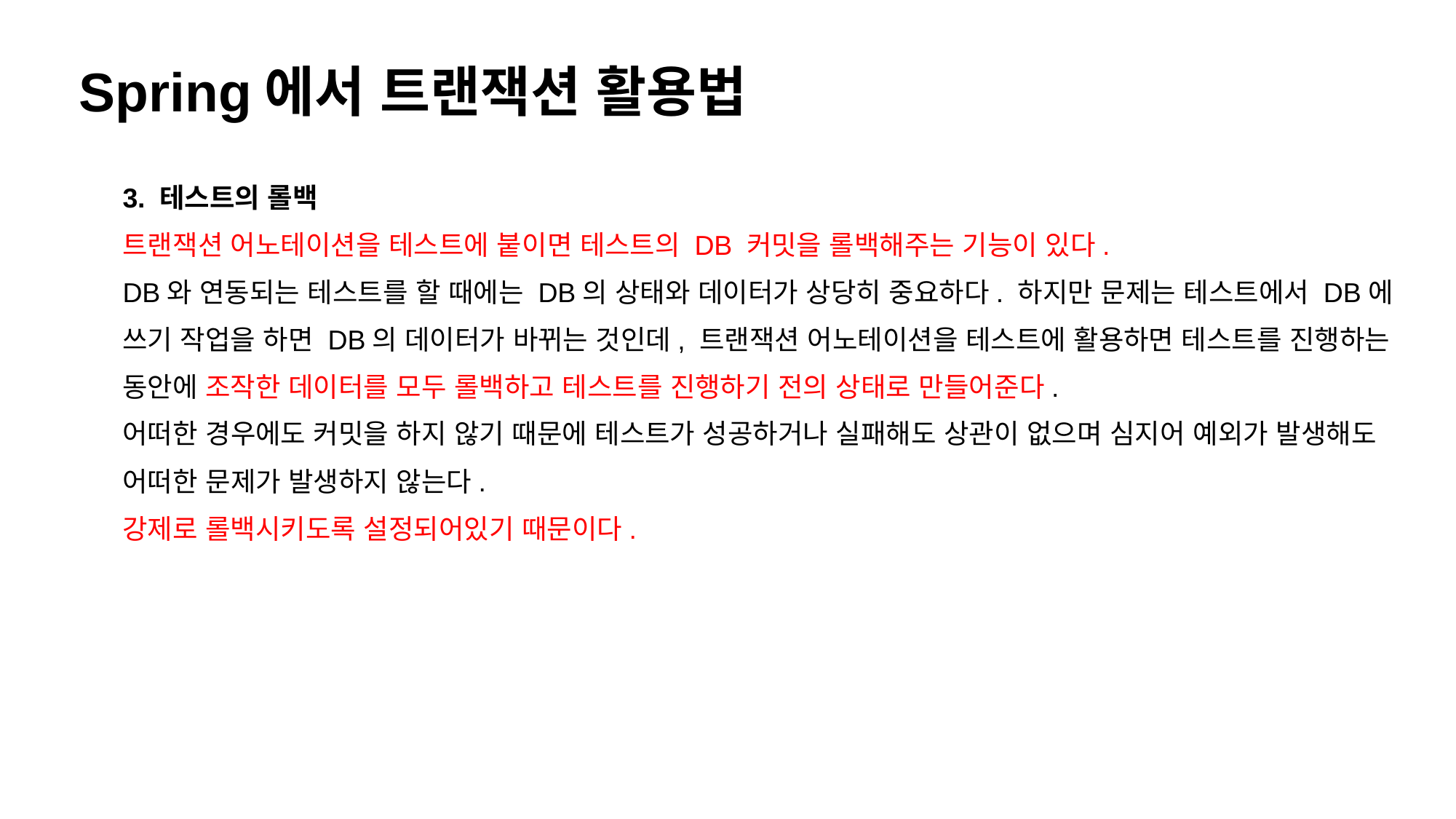

Spring에서 트랜잭션 활용법
3. 테스트의 롤백

트랜잭션 어노테이션을 테스트에 붙이면 테스트의 DB 커밋을 롤백해주는 기능이 있다.

DB와 연동되는 테스트를 할 때에는 DB의 상태와 데이터가 상당히 중요하다. 하지만 문제는 테스트에서 DB에

쓰기 작업을 하면 DB의 데이터가 바뀌는 것인데, 트랜잭션 어노테이션을 테스트에 활용하면 테스트를 진행하는

동안에 조작한 데이터를 모두 롤백하고 테스트를 진행하기 전의 상태로 만들어준다.

어떠한 경우에도 커밋을 하지 않기 때문에 테스트가 성공하거나 실패해도 상관이 없으며 심지어 예외가 발생해도

어떠한 문제가 발생하지 않는다.

강제로 롤백시키도록 설정되어있기 때문이다.